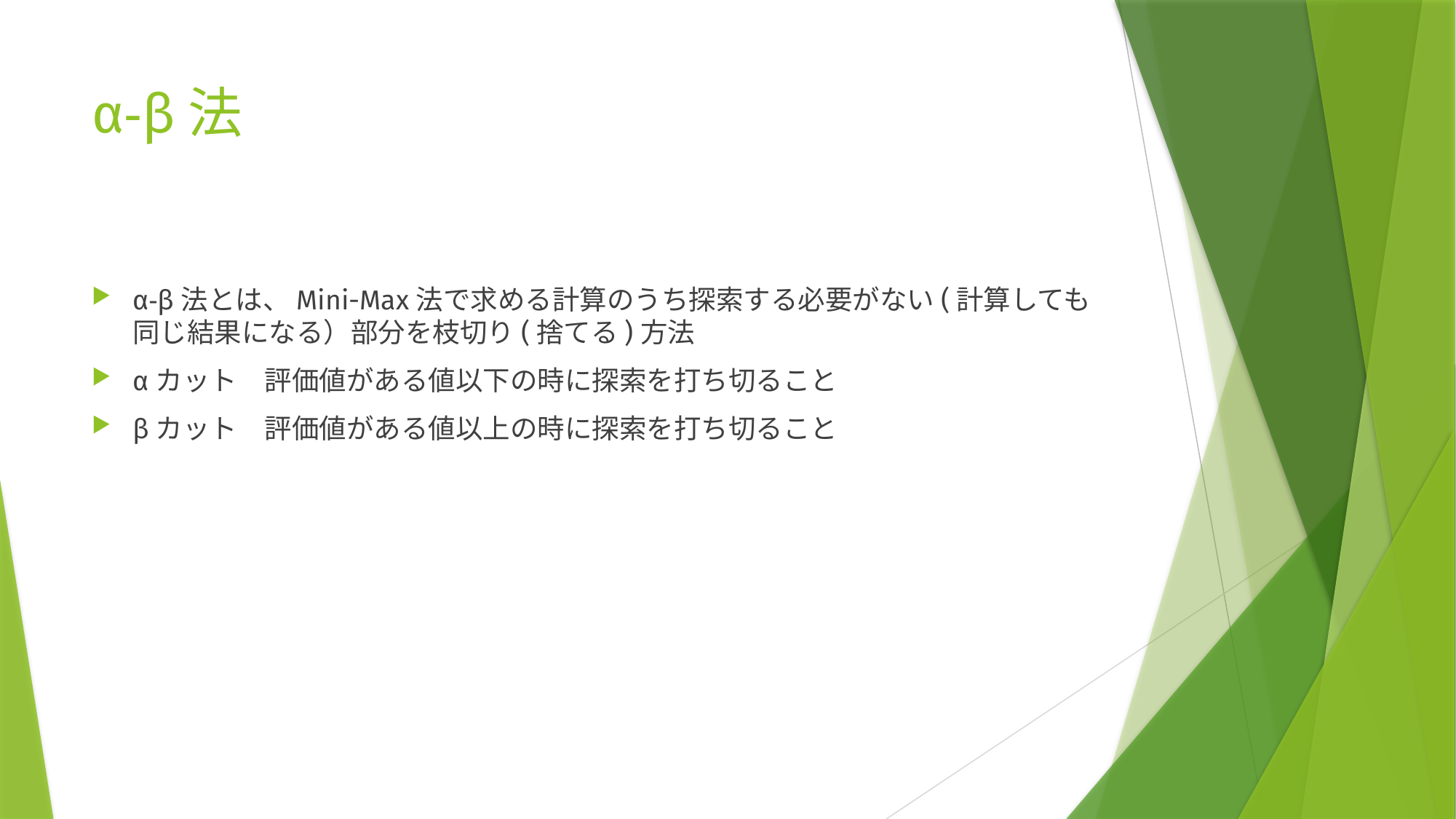

# α‐β法
α‐β法とは、Mini-Max法で求める計算のうち探索する必要がない(計算しても同じ結果になる）部分を枝切り(捨てる)方法
αカット　評価値がある値以下の時に探索を打ち切ること
βカット　評価値がある値以上の時に探索を打ち切ること